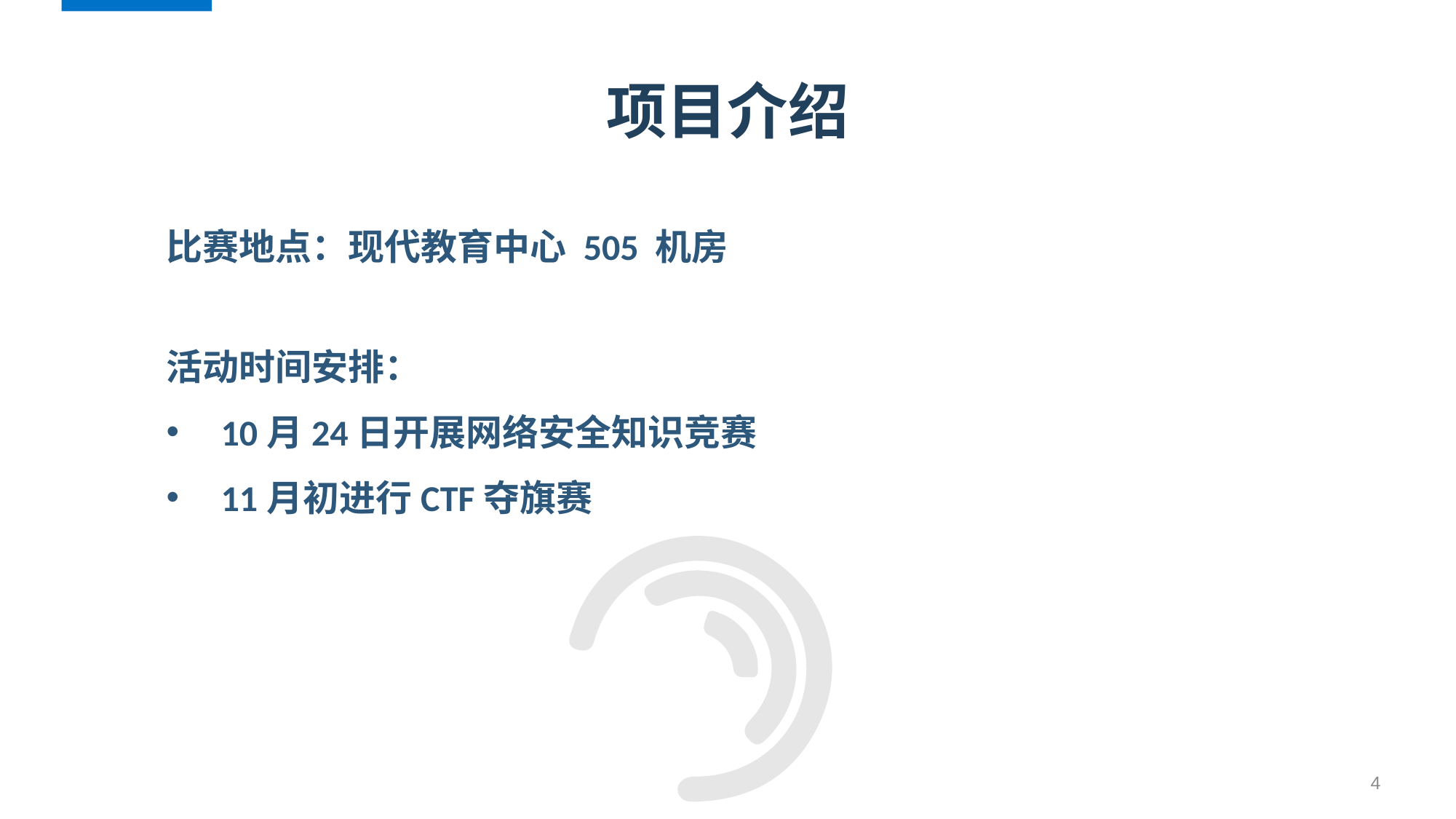

项目介绍

比赛地点：现代教育中心 505 机房
活动时间安排：
10月24日开展网络安全知识竞赛
11月初进行CTF夺旗赛

4